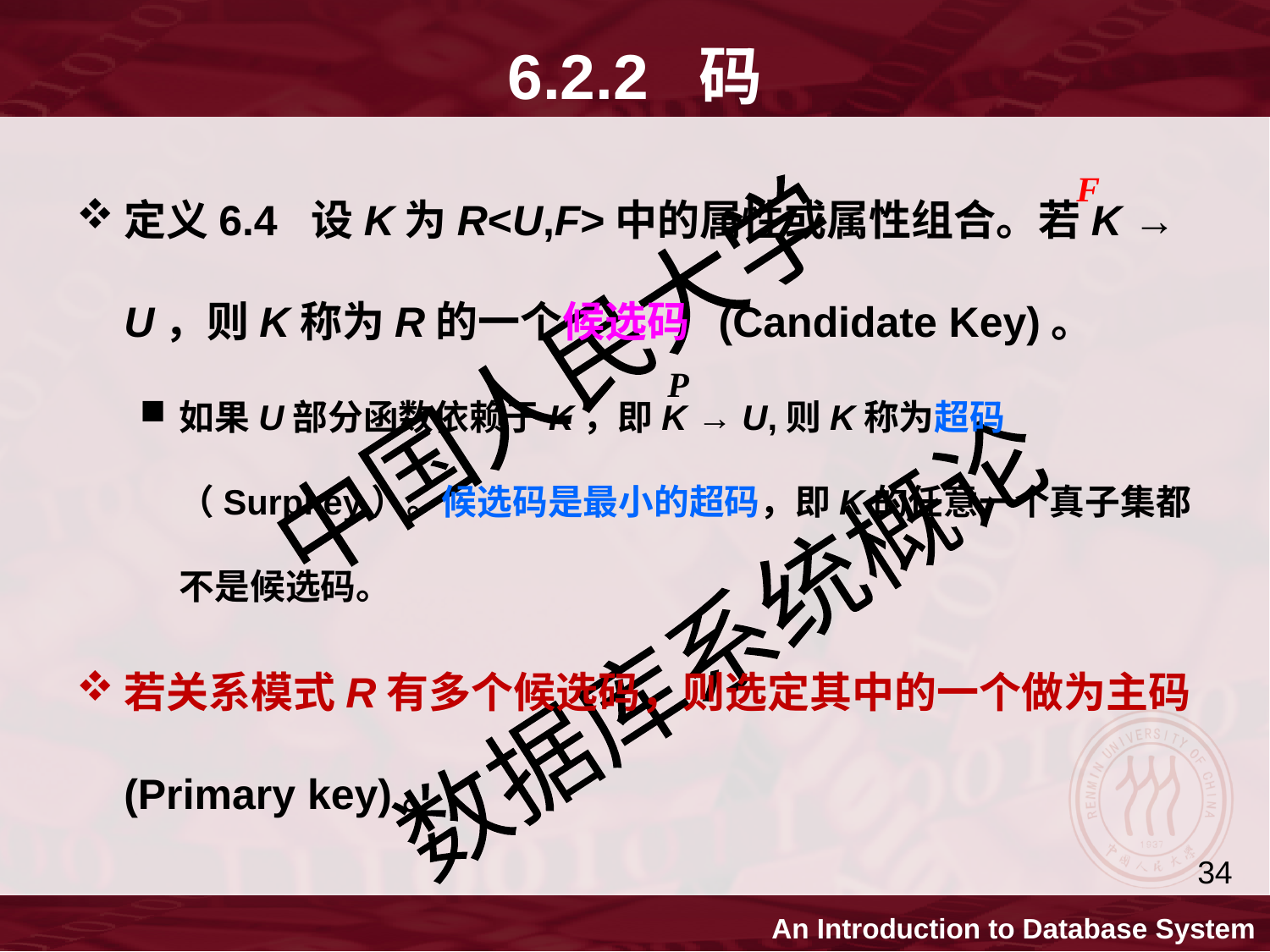

6.2.2  码
定义6.4  设K为R<U,F>中的属性或属性组合。若K → U，则K称为R的一个候选码  (Candidate Key)。
如果U部分函数依赖于K，即K → U,则K称为超码 （Surpkey）。候选码是最小的超码，即K的任意一个真子集都不是候选码。
若关系模式R有多个候选码，则选定其中的一个做为主码(Primary key)。
F
P